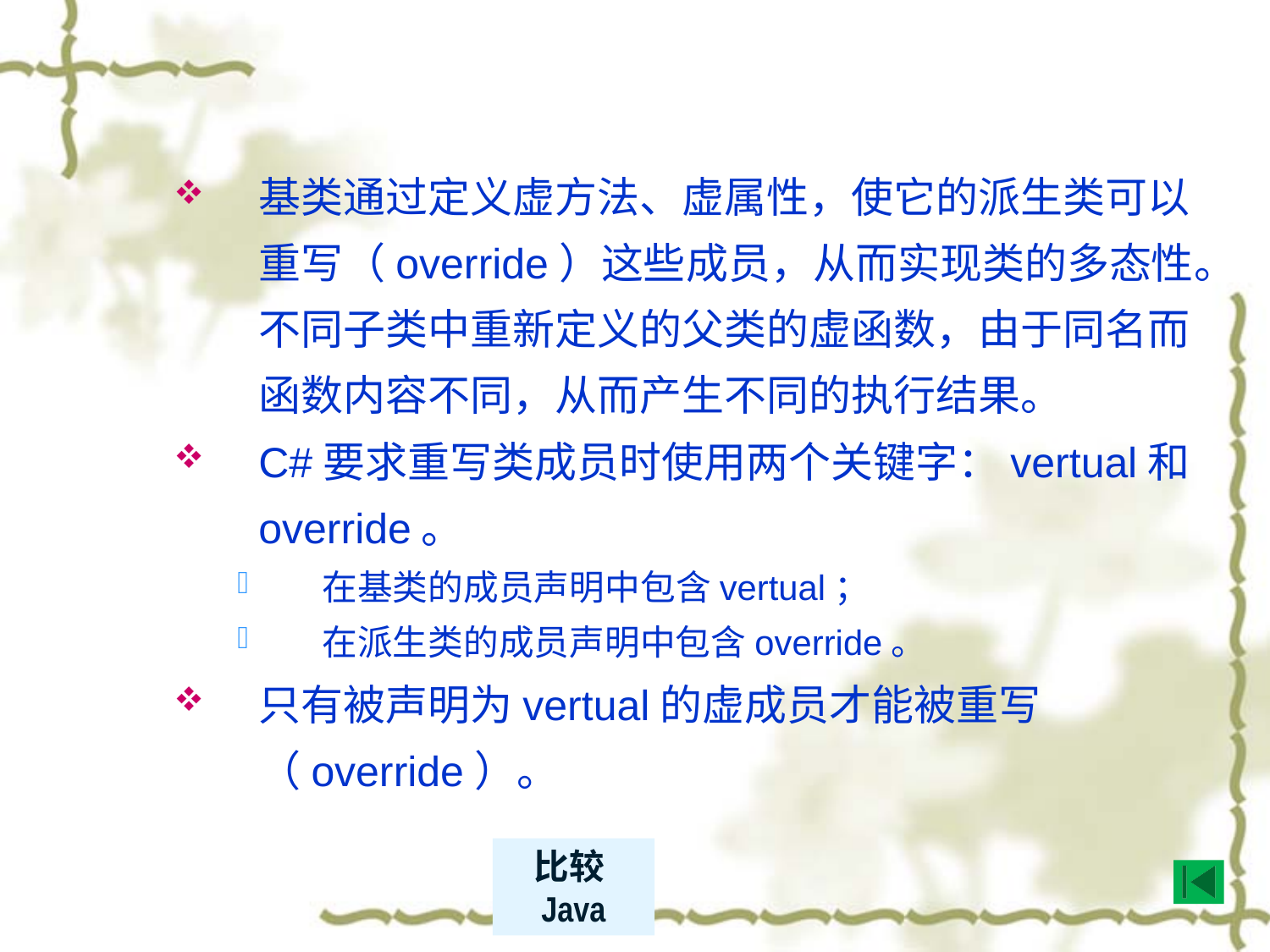

基类通过定义虚方法、虚属性，使它的派生类可以重写（override）这些成员，从而实现类的多态性。不同子类中重新定义的父类的虚函数，由于同名而函数内容不同，从而产生不同的执行结果。
C#要求重写类成员时使用两个关键字：vertual和override。
在基类的成员声明中包含vertual；
在派生类的成员声明中包含override。
只有被声明为vertual的虚成员才能被重写（override）。

比较Java